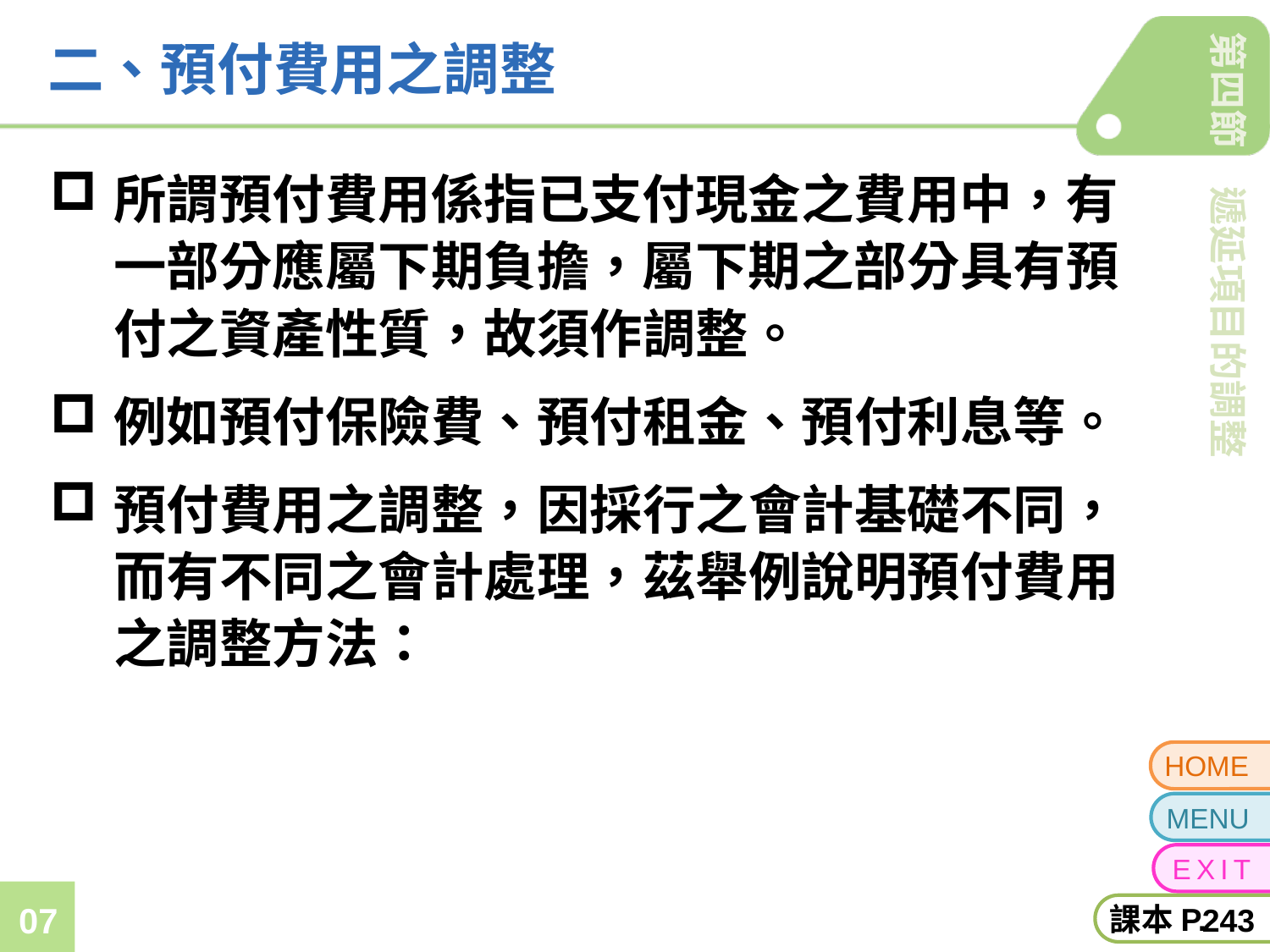

# 二、預付費用之調整
所謂預付費用係指已支付現金之費用中，有一部分應屬下期負擔，屬下期之部分具有預付之資產性質，故須作調整。
例如預付保險費、預付租金、預付利息等。
預付費用之調整，因採行之會計基礎不同，而有不同之會計處理，茲舉例說明預付費用之調整方法：

243